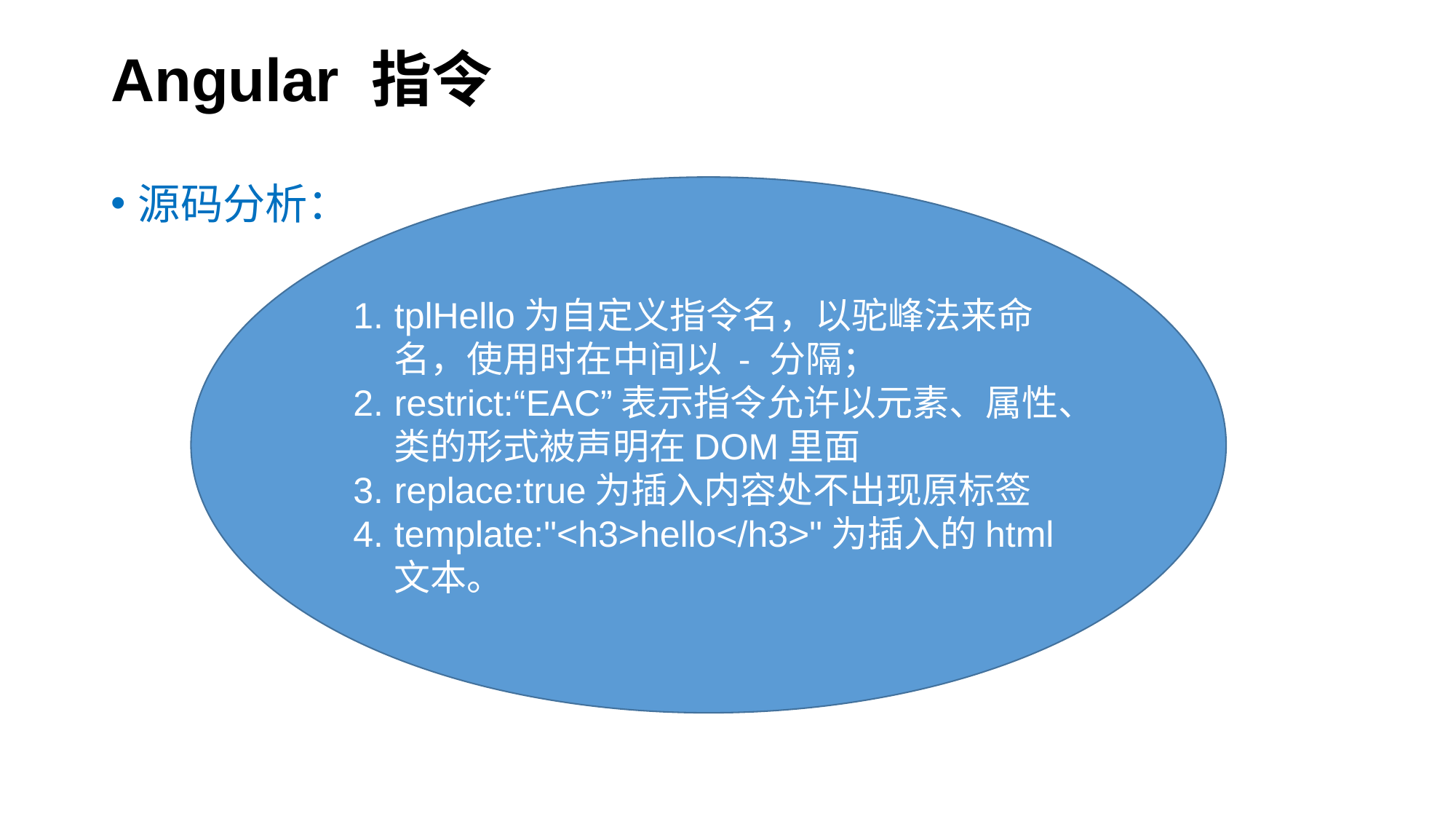

# Angular 指令
源码分析：

tplHello为自定义指令名，以驼峰法来命名，使用时在中间以 - 分隔；
restrict:“EAC”表示指令允许以元素、属性、类的形式被声明在DOM里面
replace:true为插入内容处不出现原标签
template:"<h3>hello</h3>"为插入的html文本。